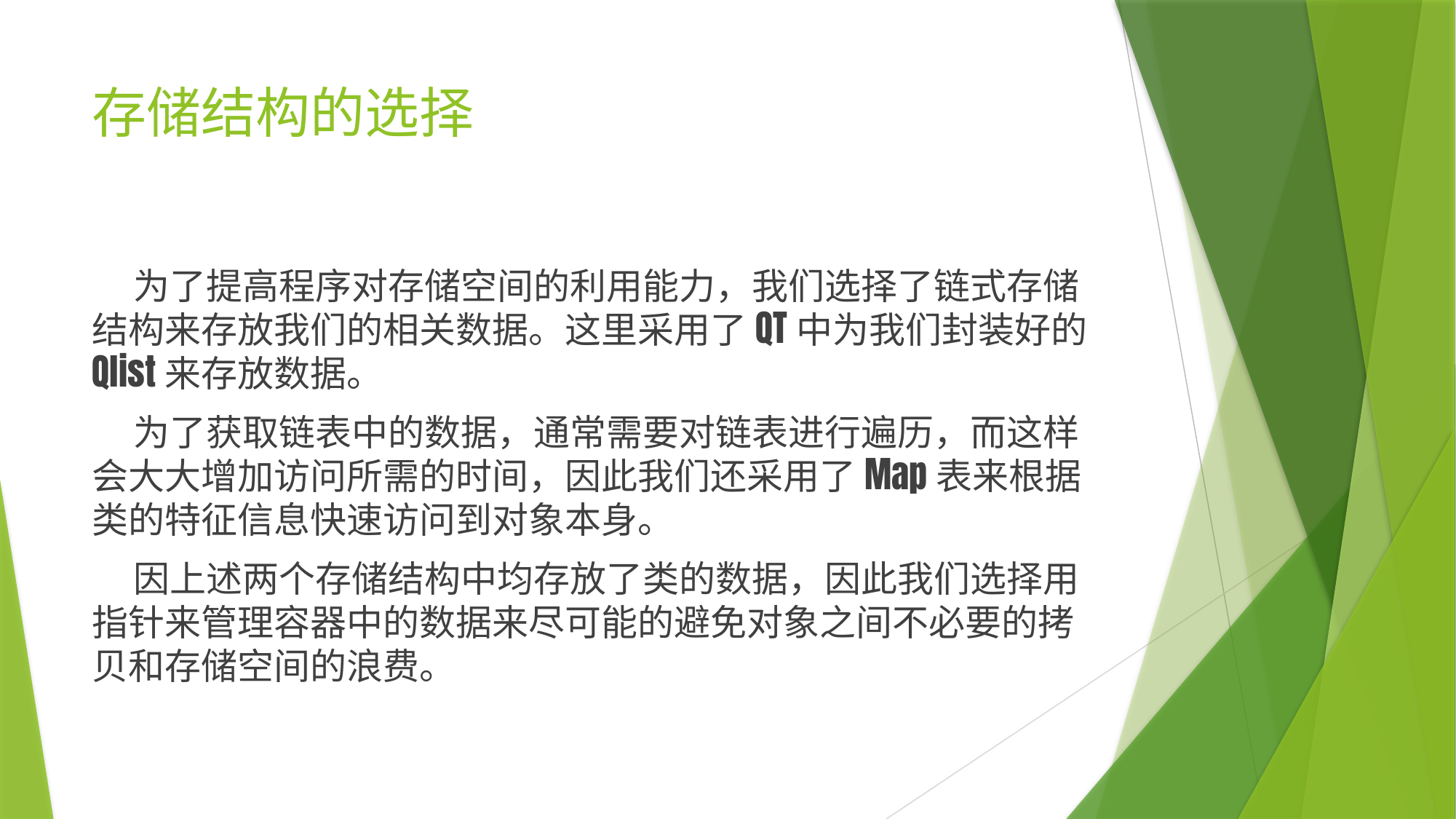

# 存储结构的选择
    为了提高程序对存储空间的利用能力，我们选择了链式存储结构来存放我们的相关数据。这里采用了QT中为我们封装好的Qlist来存放数据。
    为了获取链表中的数据，通常需要对链表进行遍历，而这样会大大增加访问所需的时间，因此我们还采用了Map表来根据类的特征信息快速访问到对象本身。
    因上述两个存储结构中均存放了类的数据，因此我们选择用指针来管理容器中的数据来尽可能的避免对象之间不必要的拷贝和存储空间的浪费。